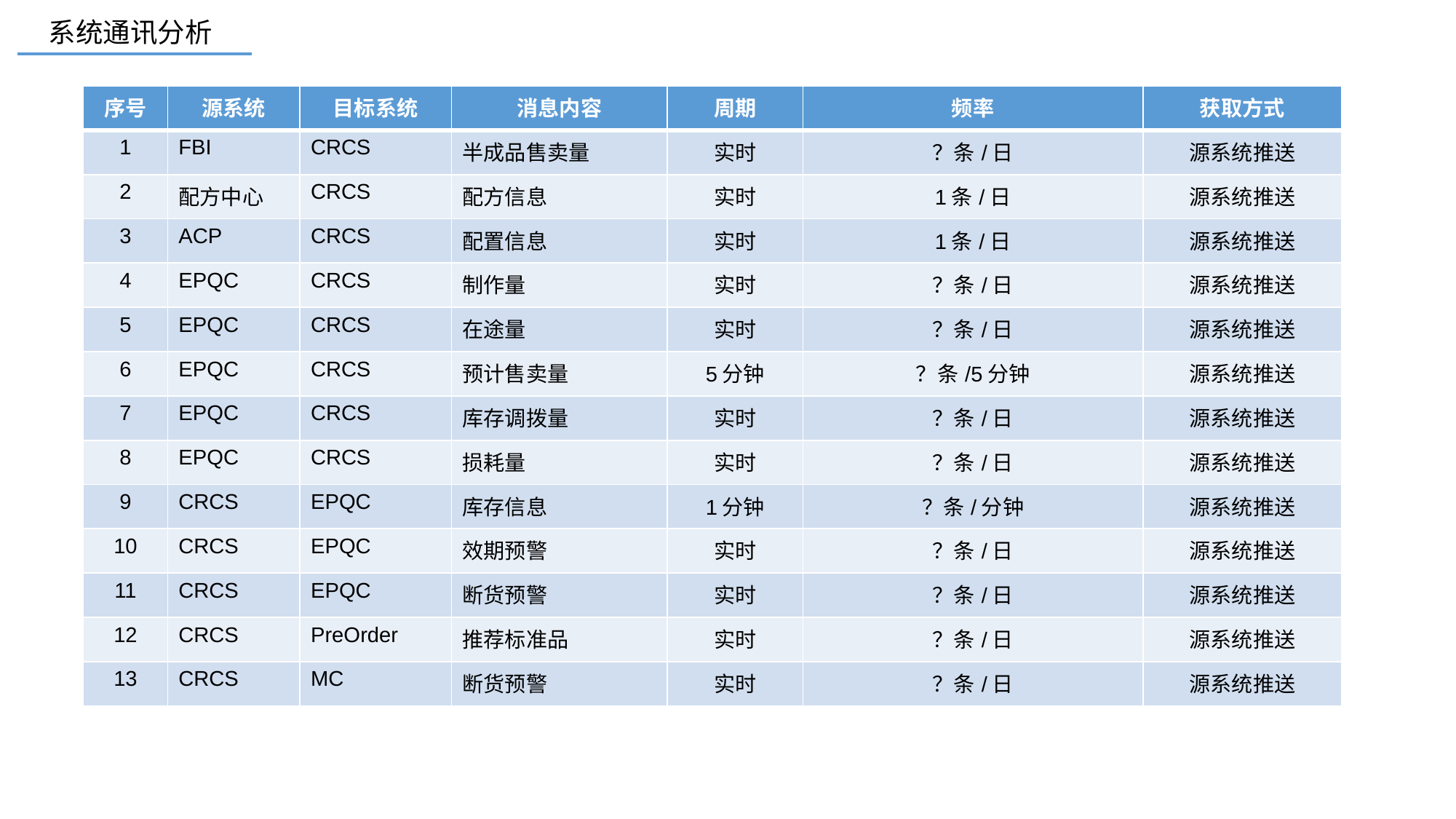

系统通讯分析
| 序号 | 源系统 | 目标系统 | 消息内容 | 周期 | 频率 | 获取方式 |
| --- | --- | --- | --- | --- | --- | --- |
| 1 | FBI | CRCS | 半成品售卖量 | 实时 | ？条/日 | 源系统推送 |
| 2 | 配方中心 | CRCS | 配方信息 | 实时 | 1条/日 | 源系统推送 |
| 3 | ACP | CRCS | 配置信息 | 实时 | 1条/日 | 源系统推送 |
| 4 | EPQC | CRCS | 制作量 | 实时 | ？条/日 | 源系统推送 |
| 5 | EPQC | CRCS | 在途量 | 实时 | ？条/日 | 源系统推送 |
| 6 | EPQC | CRCS | 预计售卖量 | 5分钟 | ？条/5分钟 | 源系统推送 |
| 7 | EPQC | CRCS | 库存调拨量 | 实时 | ？条/日 | 源系统推送 |
| 8 | EPQC | CRCS | 损耗量 | 实时 | ？条/日 | 源系统推送 |
| 9 | CRCS | EPQC | 库存信息 | 1分钟 | ？条/分钟 | 源系统推送 |
| 10 | CRCS | EPQC | 效期预警 | 实时 | ？条/日 | 源系统推送 |
| 11 | CRCS | EPQC | 断货预警 | 实时 | ？条/日 | 源系统推送 |
| 12 | CRCS | PreOrder | 推荐标准品 | 实时 | ？条/日 | 源系统推送 |
| 13 | CRCS | MC | 断货预警 | 实时 | ？条/日 | 源系统推送 |